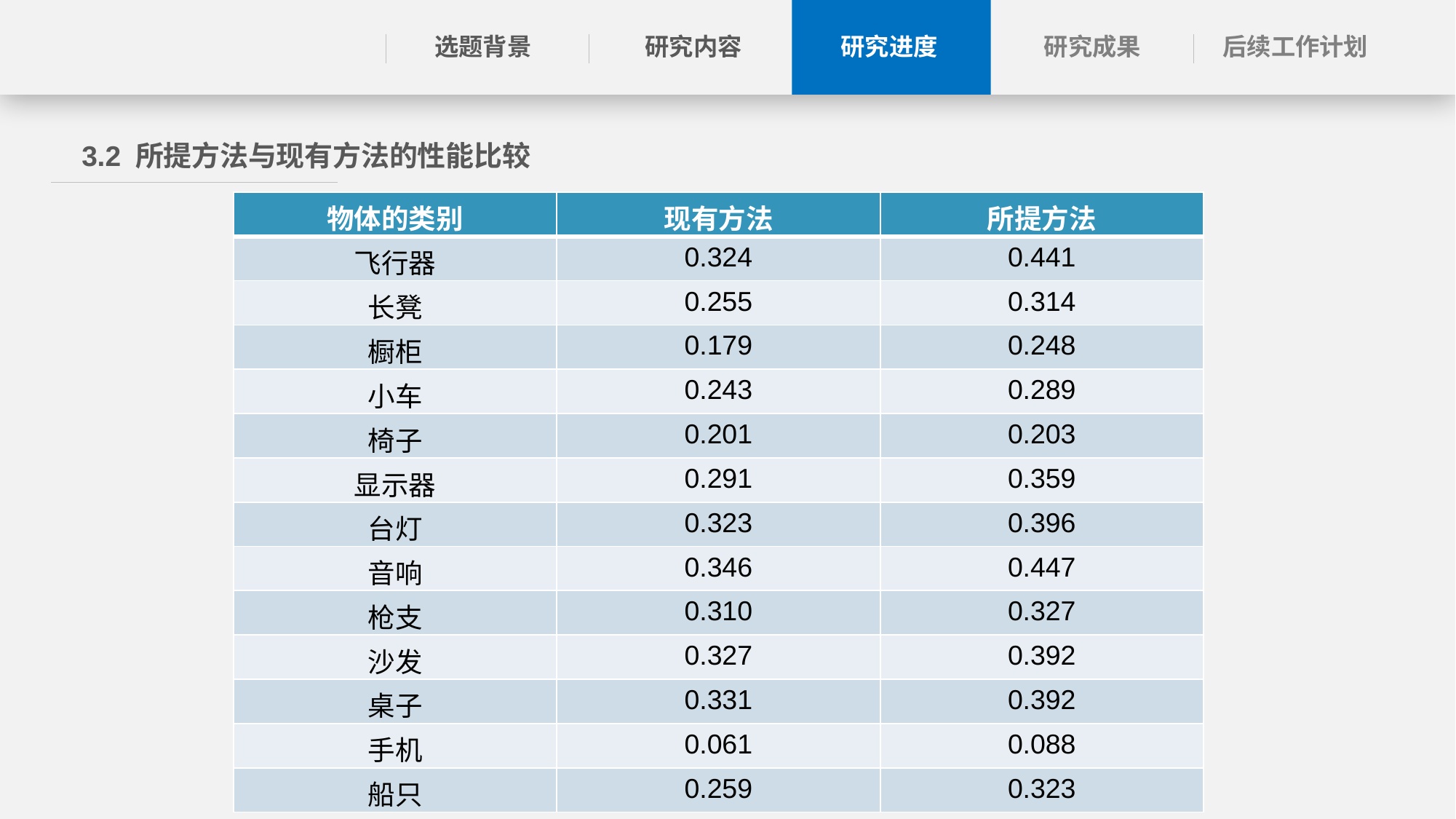

选题背景
研究进度
后续工作计划
研究内容
研究成果
3.2 所提方法与现有方法的性能比较
| 物体的类别 | 现有方法 | 所提方法 |
| --- | --- | --- |
| 飞行器 | 0.324 | 0.441 |
| 长凳 | 0.255 | 0.314 |
| 橱柜 | 0.179 | 0.248 |
| 小车 | 0.243 | 0.289 |
| 椅子 | 0.201 | 0.203 |
| 显示器 | 0.291 | 0.359 |
| 台灯 | 0.323 | 0.396 |
| 音响 | 0.346 | 0.447 |
| 枪支 | 0.310 | 0.327 |
| 沙发 | 0.327 | 0.392 |
| 桌子 | 0.331 | 0.392 |
| 手机 | 0.061 | 0.088 |
| 船只 | 0.259 | 0.323 |